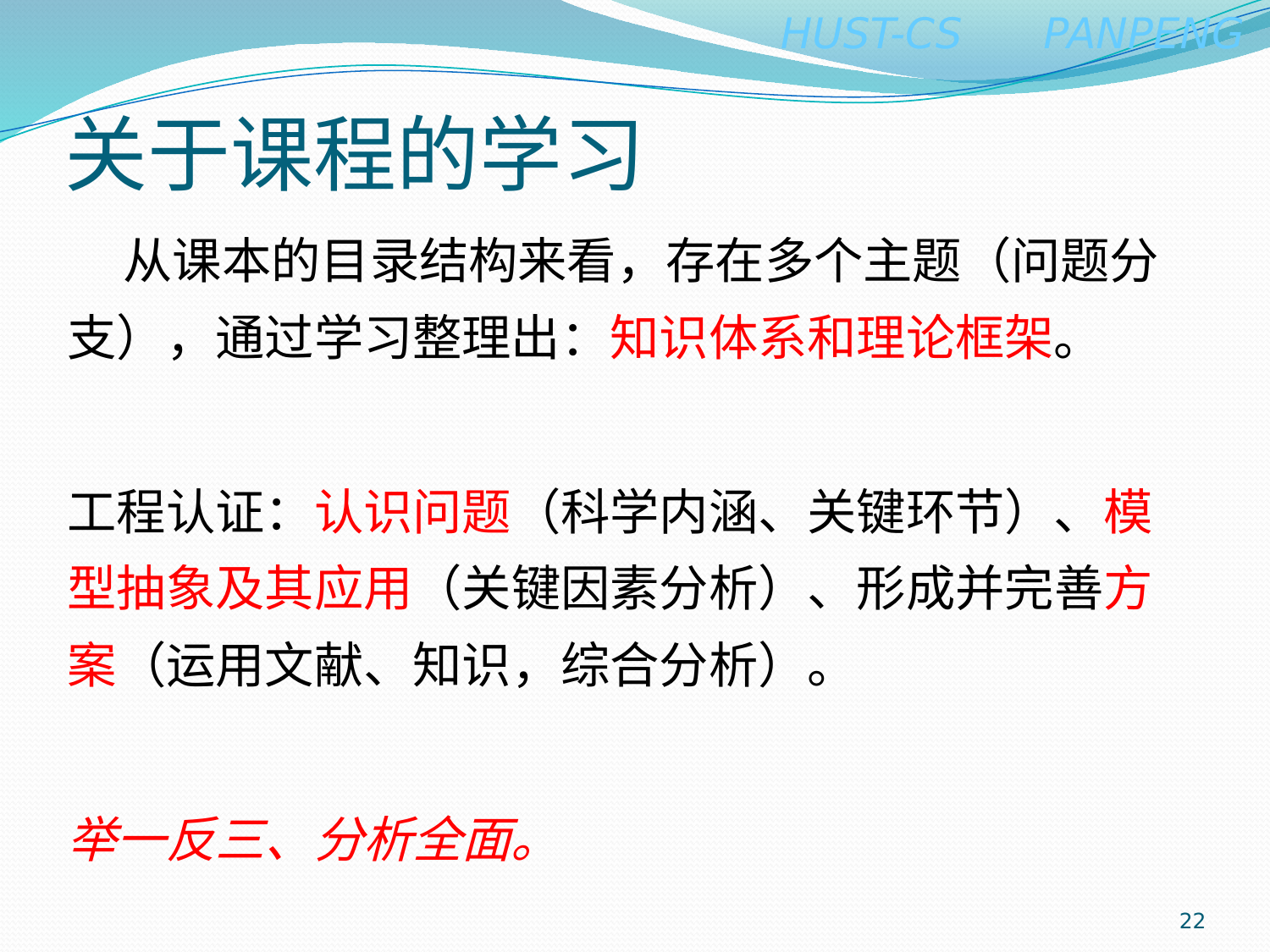

# 关于课程的学习
    从课本的目录结构来看，存在多个主题（问题分支），通过学习整理出：知识体系和理论框架。

工程认证：认识问题（科学内涵、关键环节）、模型抽象及其应用（关键因素分析）、形成并完善方案（运用文献、知识，综合分析）。

举一反三、分析全面。
22